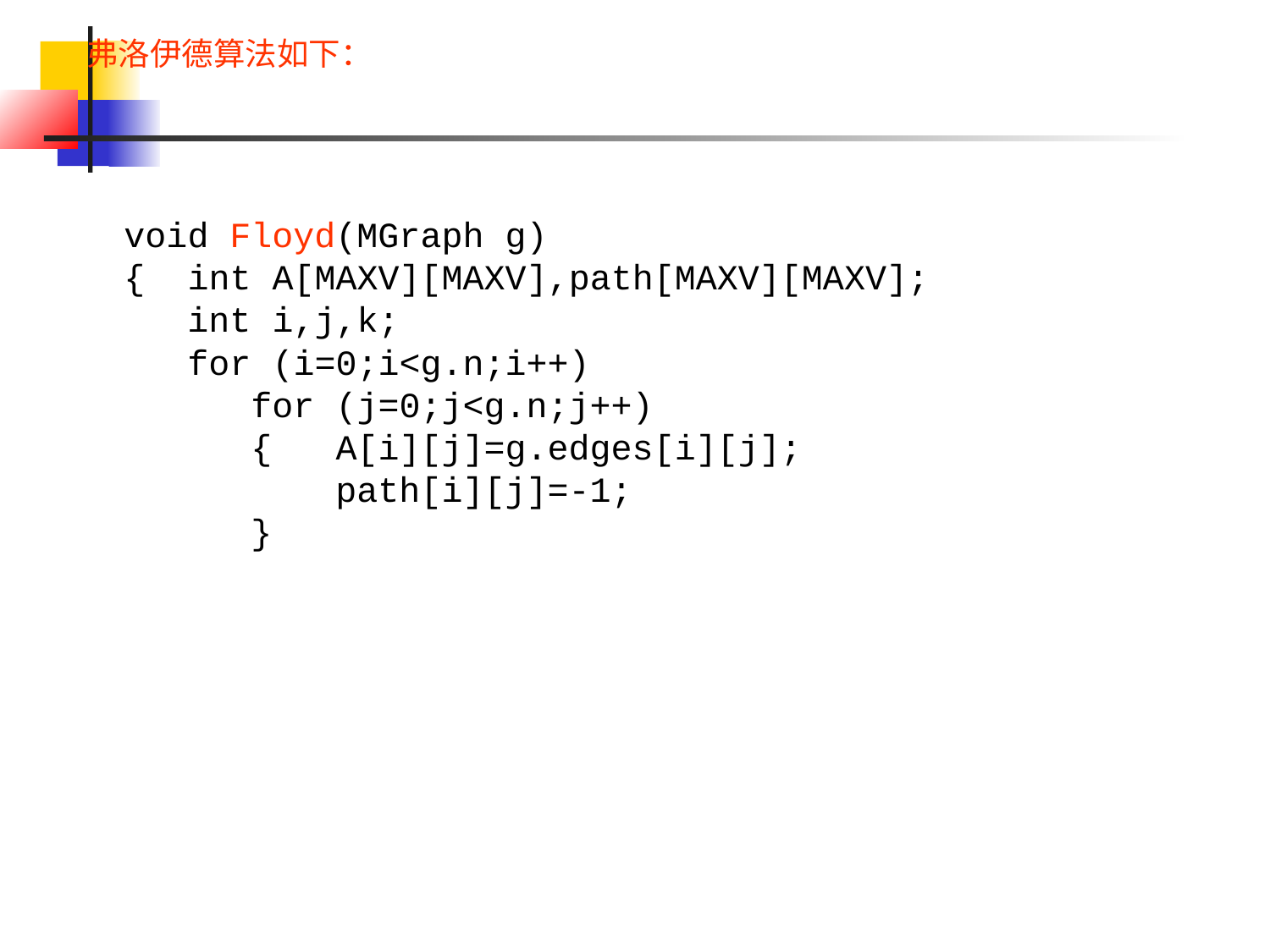

弗洛伊德算法如下：
void Floyd(MGraph g)
{  int A[MAXV][MAXV],path[MAXV][MAXV];
   int i,j,k;
   for (i=0;i<g.n;i++)
	for (j=0;j<g.n;j++)
	{   A[i][j]=g.edges[i][j];
	    path[i][j]=-1;
	}